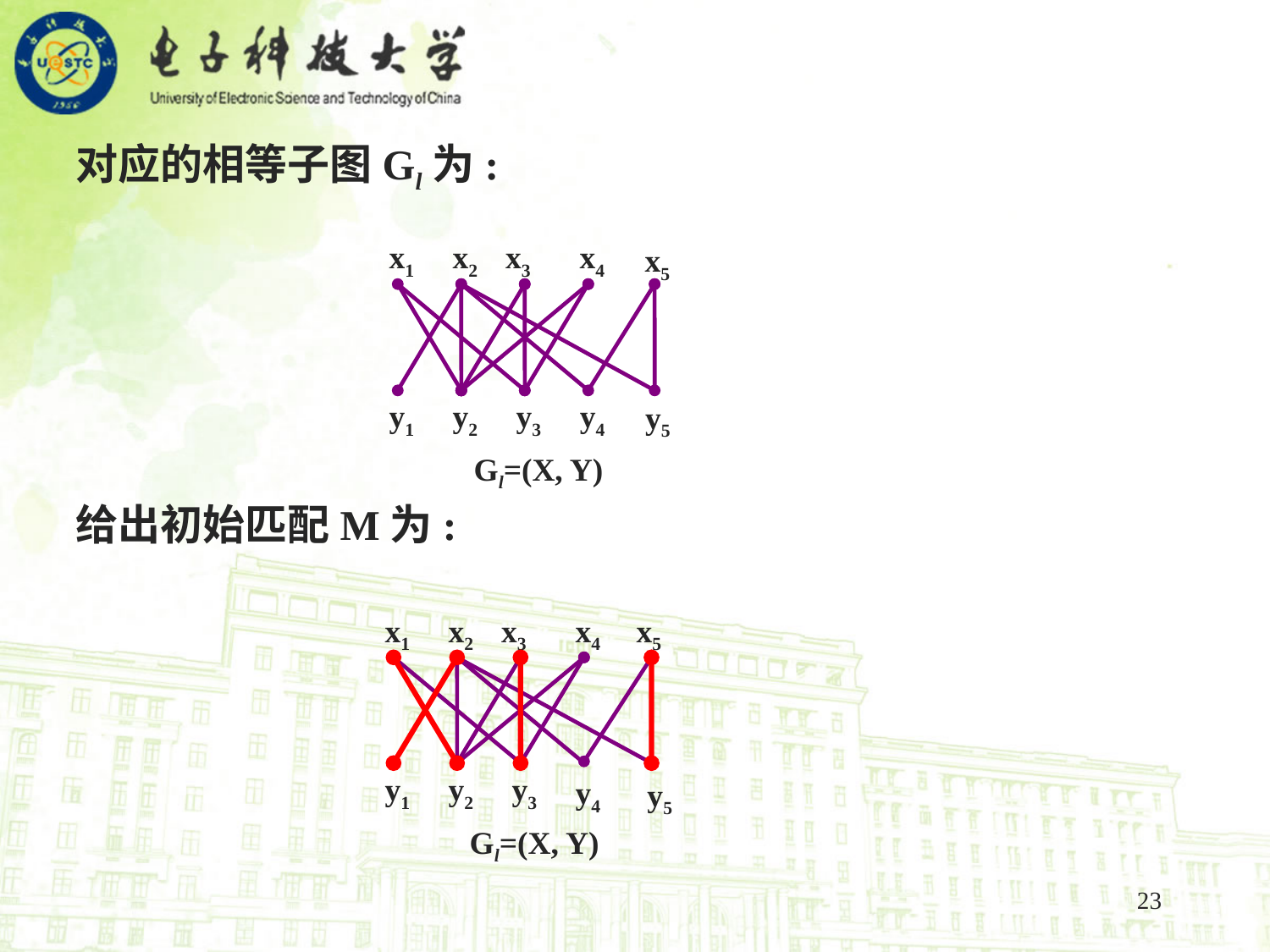

对应的相等子图Gl为:
x1
x2
x3
x4
x5

y1
y2
y3
y4
y5
Gl=(X, Y)
给出初始匹配M为:
x1
x2
x3
x4
x5

y1
y2
y3
y4
y5
Gl=(X, Y)
23